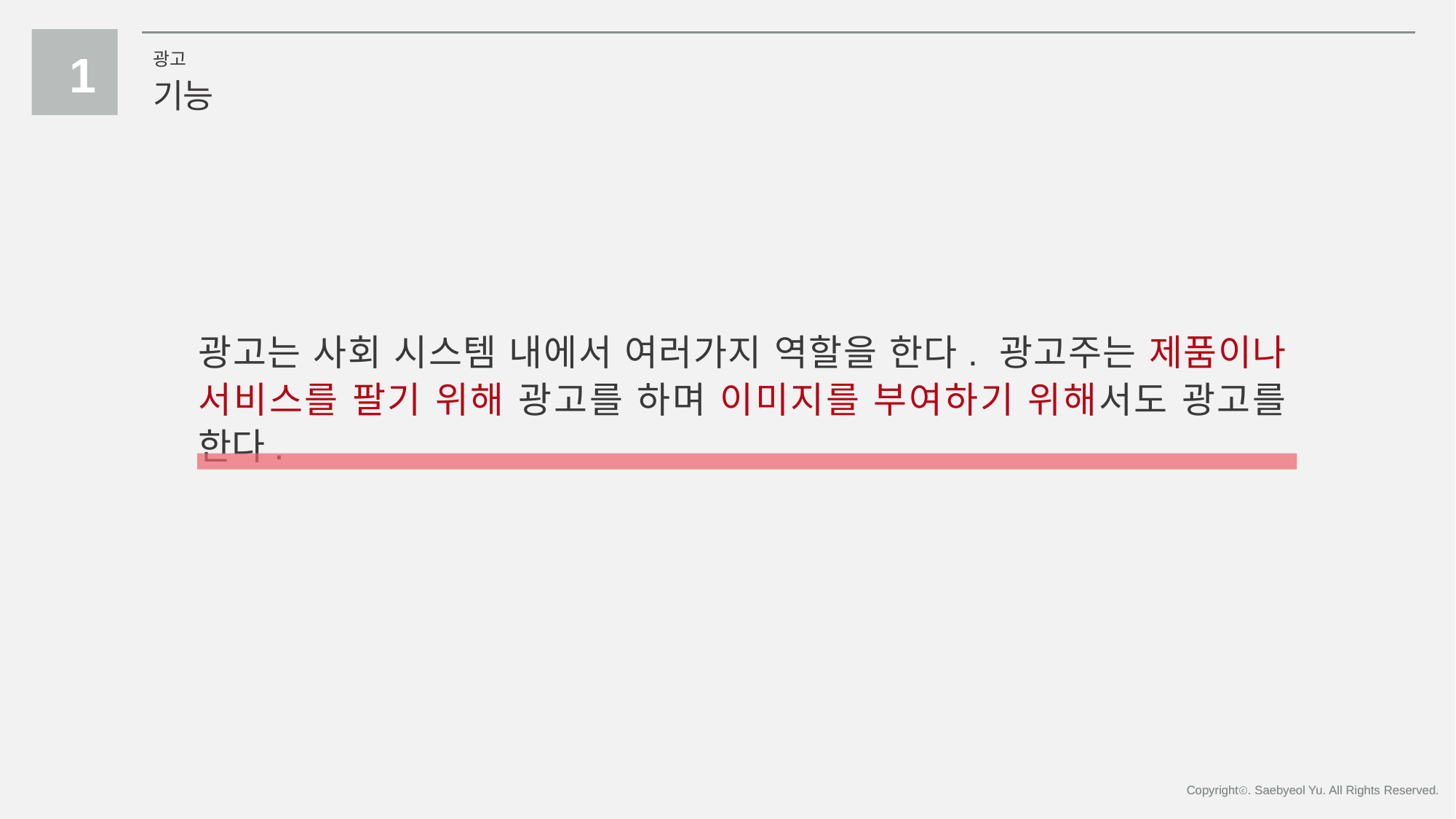

1
광고
기능
광고는 사회 시스템 내에서 여러가지 역할을 한다. 광고주는 제품이나 서비스를 팔기 위해 광고를 하며 이미지를 부여하기 위해서도 광고를 한다.

Copyrightⓒ. Saebyeol Yu. All Rights Reserved.